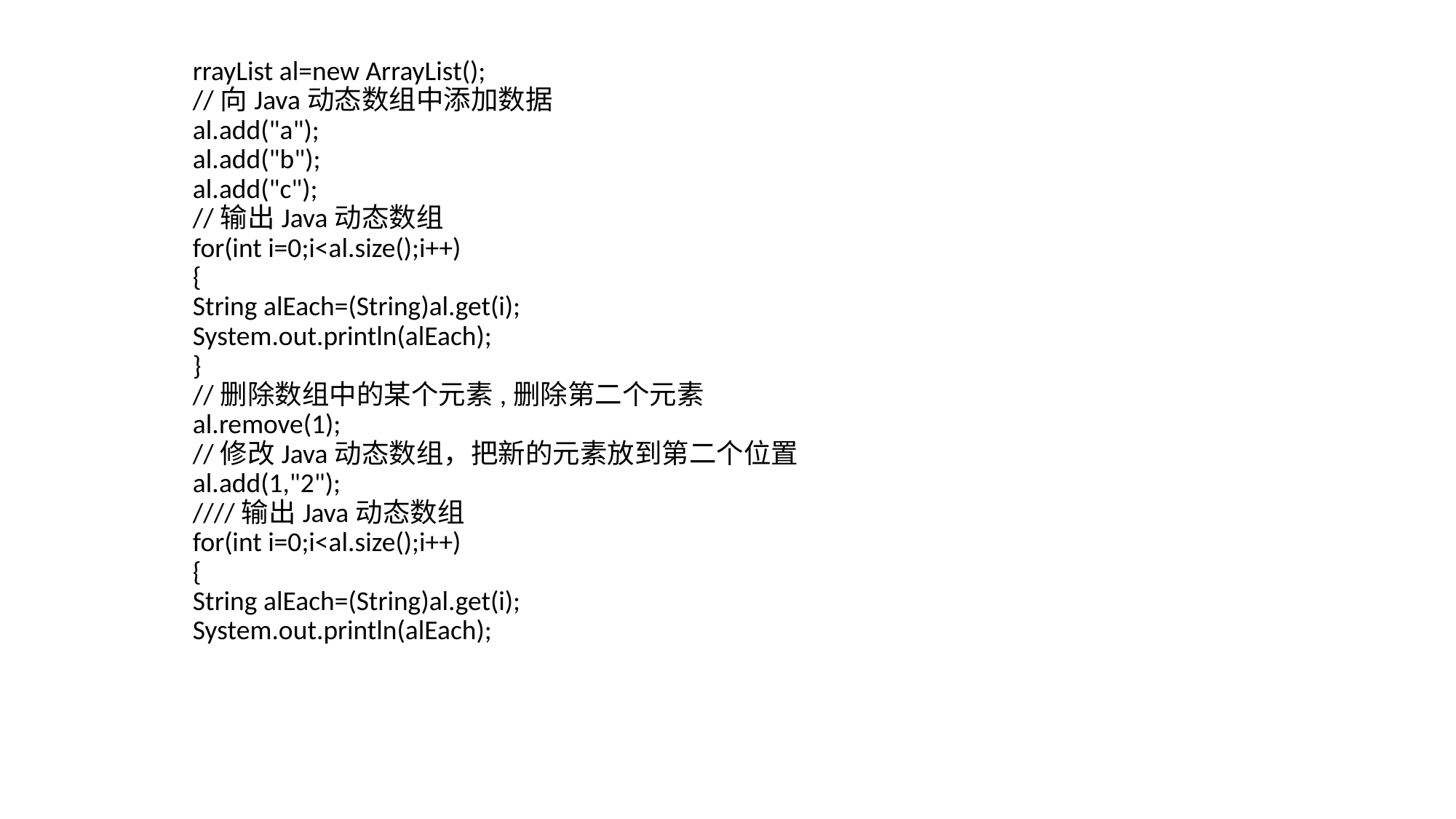

rrayList al=new ArrayList();
//向Java动态数组中添加数据
al.add("a");
al.add("b");
al.add("c");
//输出Java动态数组
for(int i=0;i<al.size();i++)
{
String alEach=(String)al.get(i);
System.out.println(alEach);
}
//删除数组中的某个元素,删除第二个元素
al.remove(1);
//修改Java动态数组，把新的元素放到第二个位置
al.add(1,"2");
////输出Java动态数组
for(int i=0;i<al.size();i++)
{
String alEach=(String)al.get(i);
System.out.println(alEach);